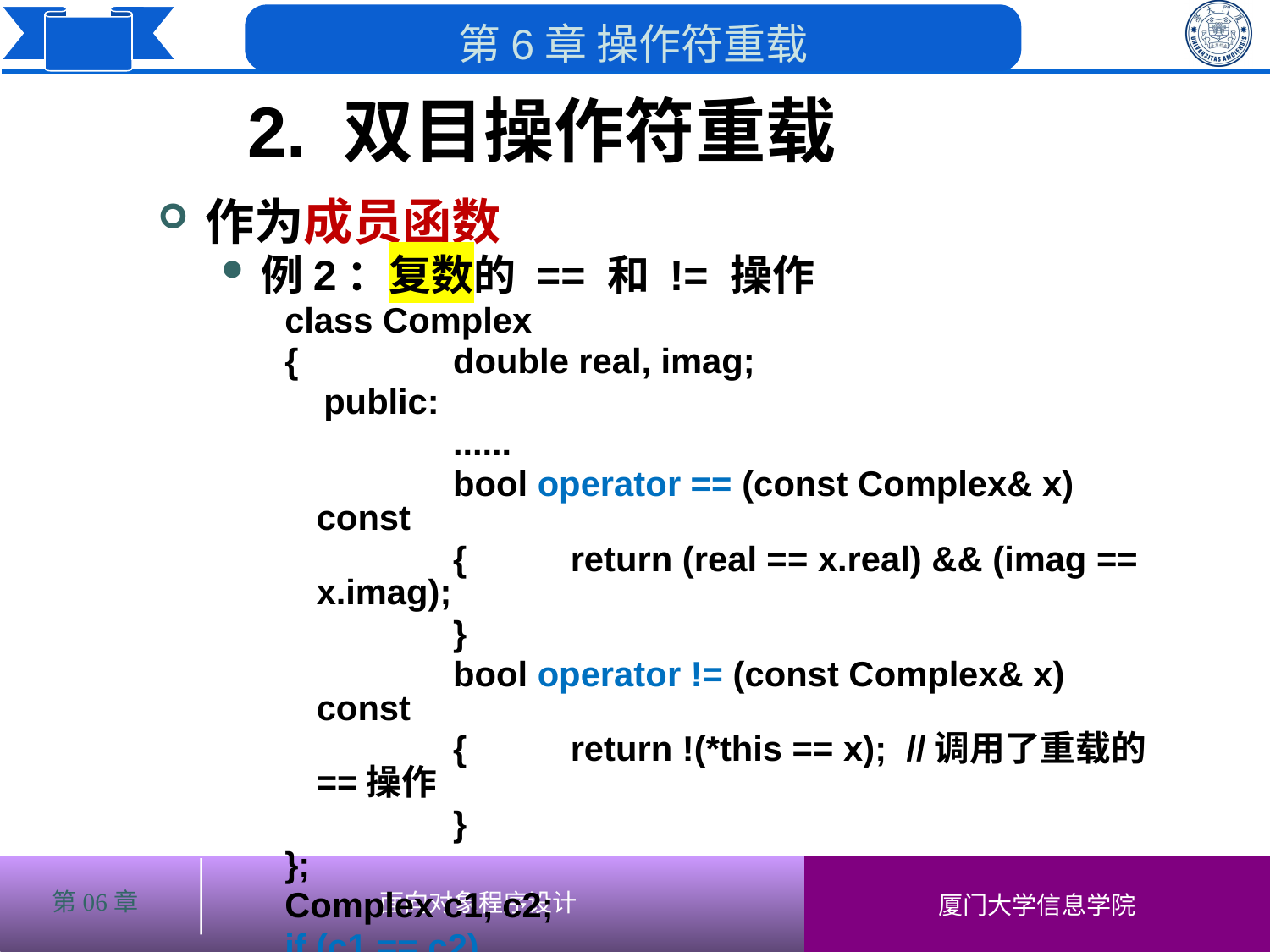

2. 双目操作符重载
作为成员函数
例2：复数的 == 和 != 操作
class Complex
{		 double real, imag;
    public:
		 ......
		 bool operator == (const Complex& x) const
		 {	return (real == x.real) && (imag == x.imag);
		 }
		 bool operator != (const Complex& x) const
		 {	return !(*this == x);  //调用了重载的==操作
		 }
};
Complex c1, c2;
if (c1 == c2) ......

13